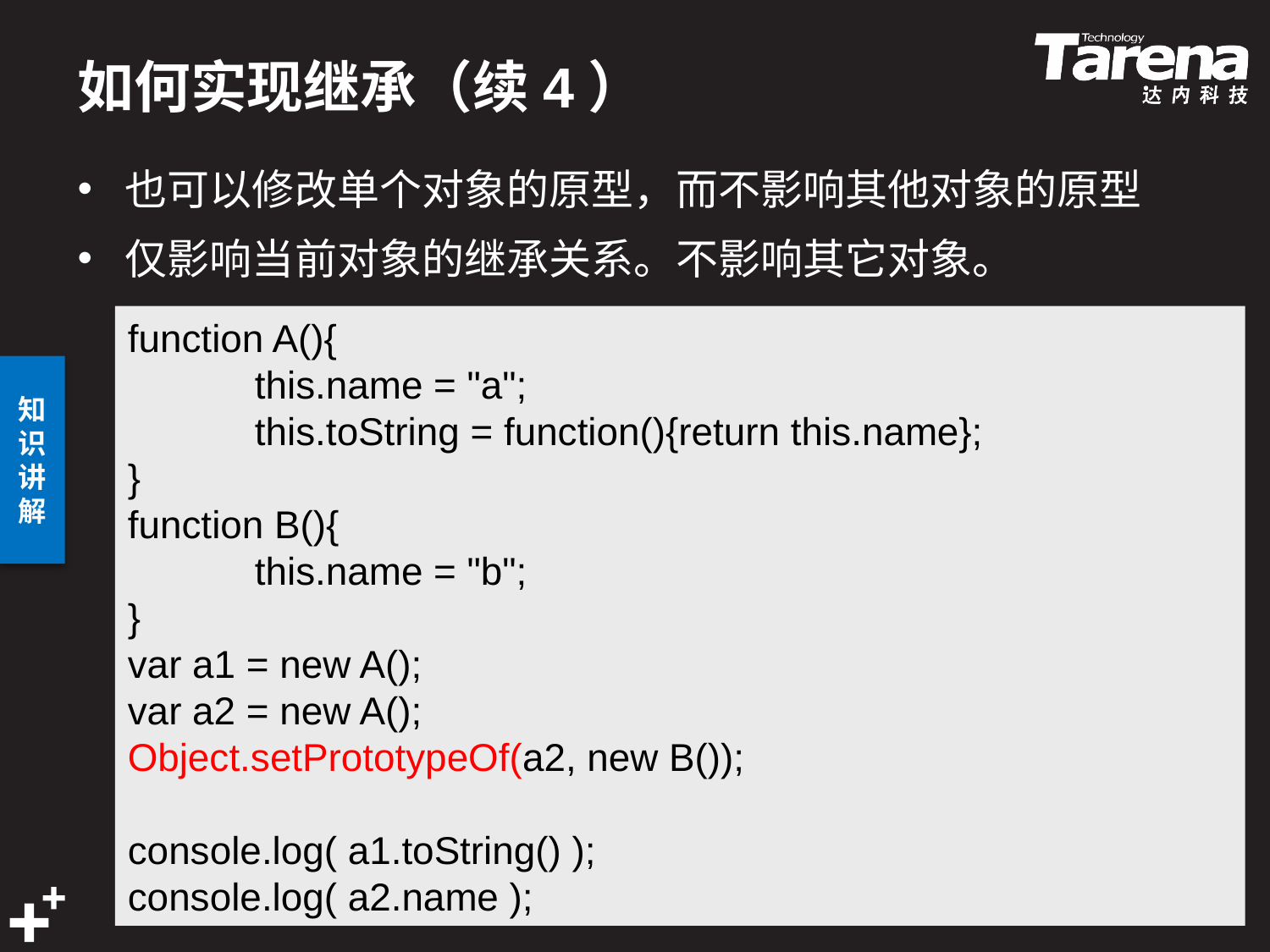

# 如何实现继承（续4）
也可以修改单个对象的原型，而不影响其他对象的原型
仅影响当前对象的继承关系。不影响其它对象。
function A(){
	this.name = "a";
	this.toString = function(){return this.name};
}
function B(){
	this.name = "b";
}
var a1 = new A();
var a2 = new A();
Object.setPrototypeOf(a2, new B());

console.log( a1.toString() );
console.log( a2.name );